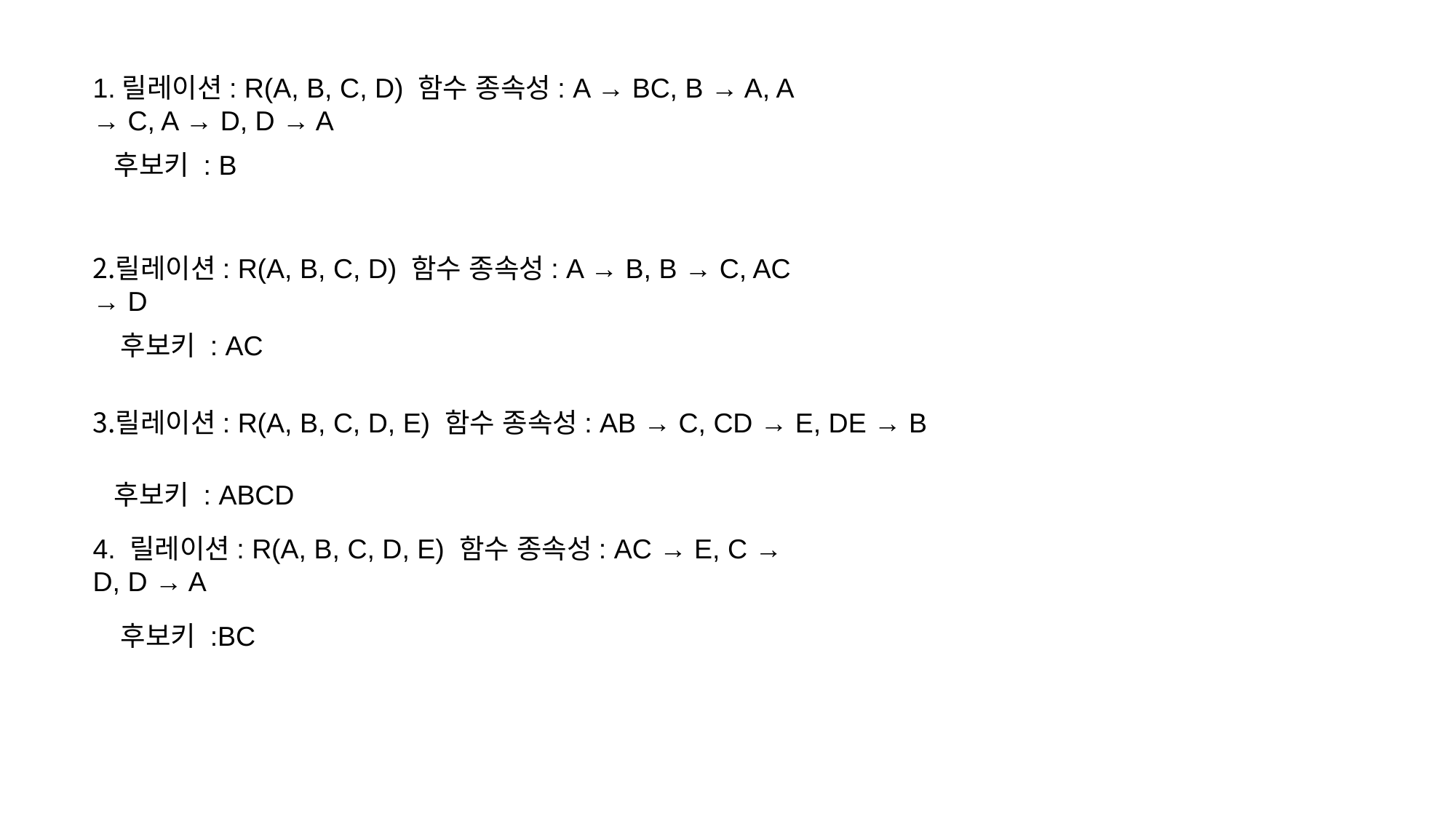

1.릴레이션: R(A, B, C, D) 함수 종속성: A → BC, B → A, A → C, A → D, D → A
후보키 : B
릴레이션: R(A, B, C, D) 함수 종속성: A → B, B → C, AC → D
후보키 : AC
릴레이션: R(A, B, C, D, E) 함수 종속성: AB → C, CD → E, DE → B
후보키 : ABCD
4. 릴레이션: R(A, B, C, D, E) 함수 종속성: AC → E, C → D, D → A
후보키 :BC